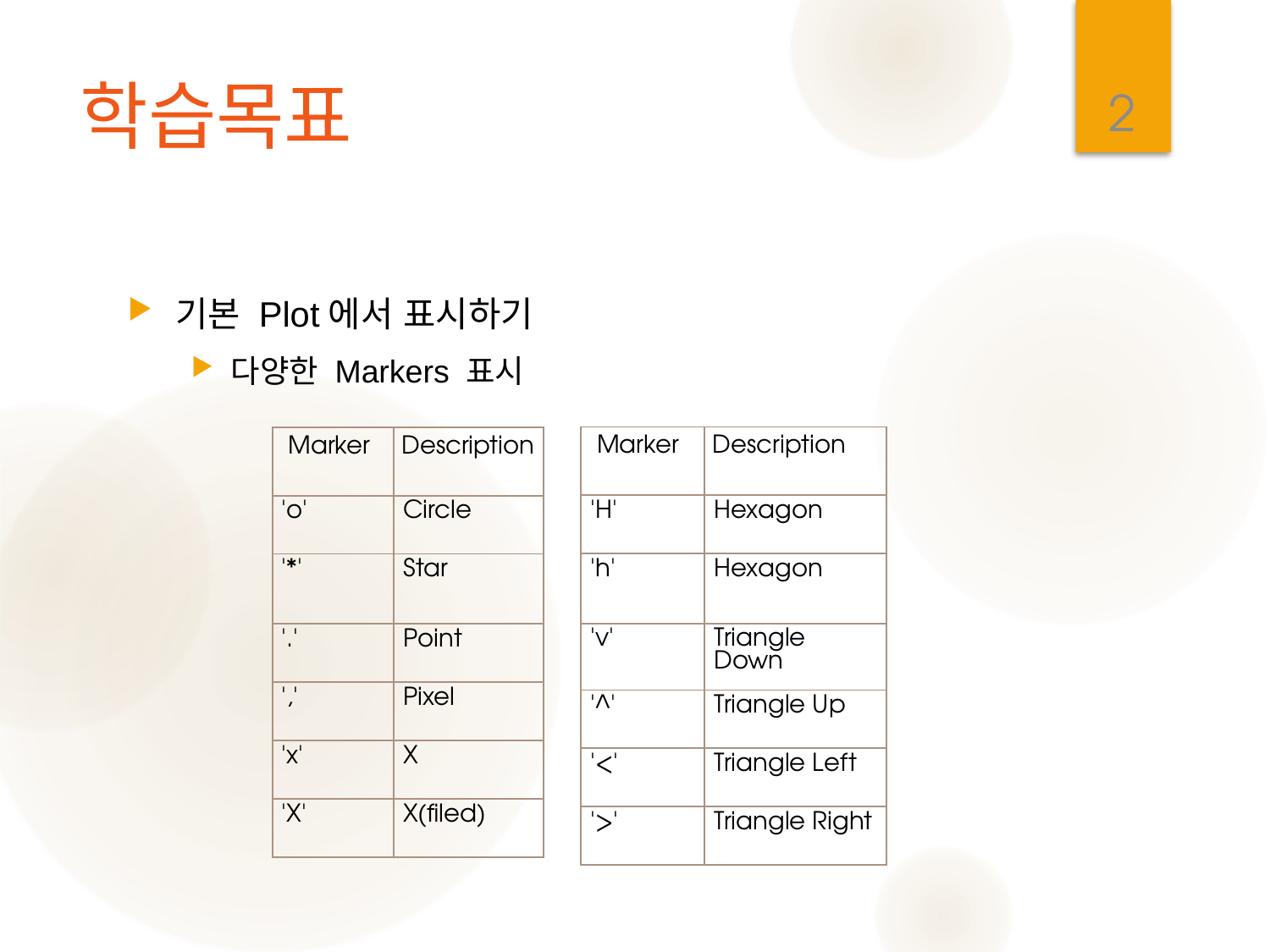

2
# 학습목표
기본 Plot에서 표시하기
다양한 Markers 표시

| Marker | Description |
| --- | --- |
| 'H' | Hexagon |
| 'h' | Hexagon |
| 'v' | Triangle Down |
| '^' | Triangle Up |
| '<' | Triangle Left |
| '>' | Triangle Right |
| Marker | Description |
| --- | --- |
| 'o' | Circle |
| '\*' | Star |
| '.' | Point |
| ',' | Pixel |
| 'x' | X |
| 'X' | X(filed) |